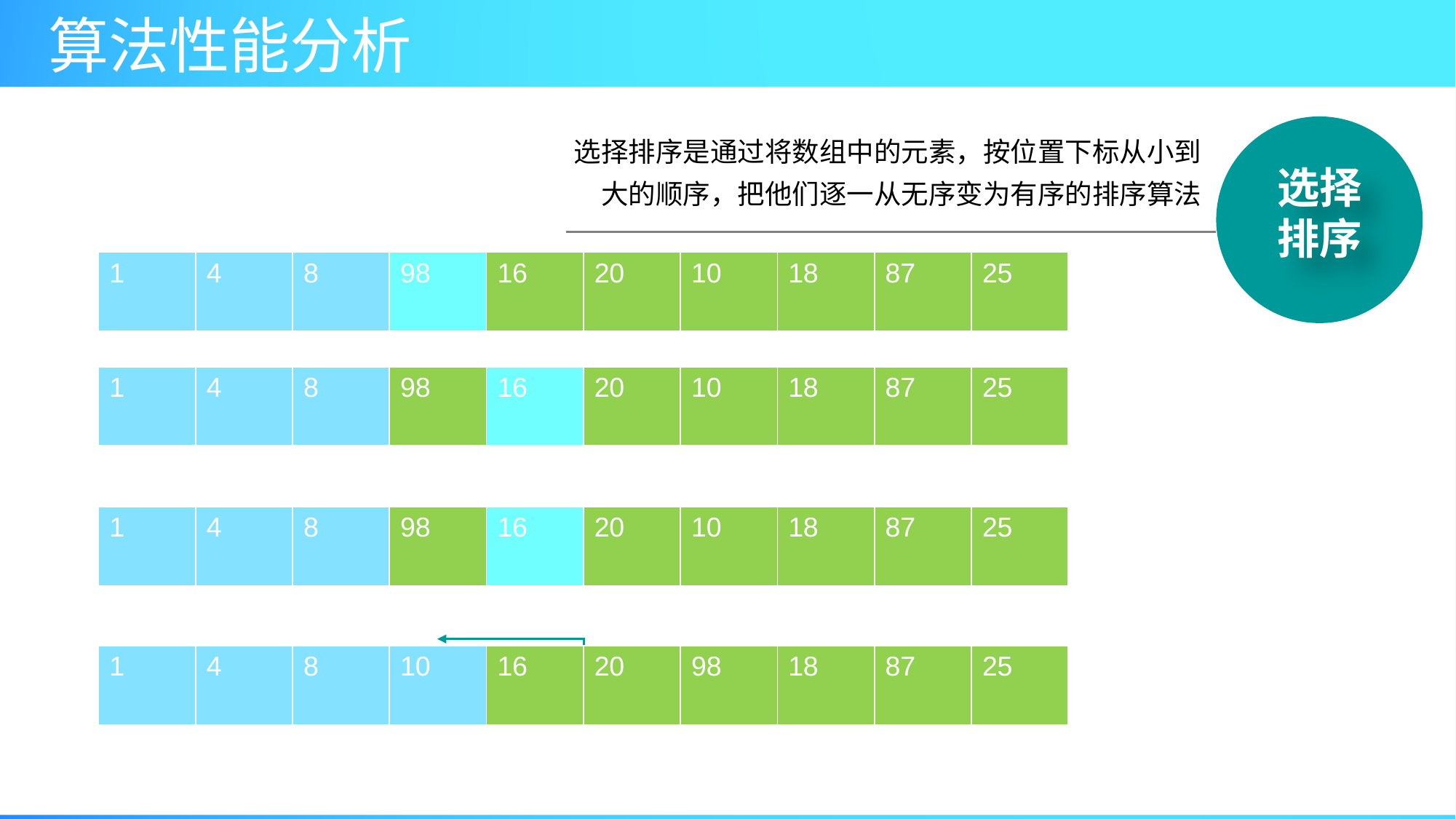

选择排序
选择排序是通过将数组中的元素，按位置下标从小到大的顺序，把他们逐一从无序变为有序的排序算法
| 1 | 4 | 8 | 98 | 16 | 20 | 10 | 18 | 87 | 25 |
| --- | --- | --- | --- | --- | --- | --- | --- | --- | --- |
| 1 | 4 | 8 | 98 | 16 | 20 | 10 | 18 | 87 | 25 |
| --- | --- | --- | --- | --- | --- | --- | --- | --- | --- |
| 1 | 4 | 8 | 98 | 16 | 20 | 10 | 18 | 87 | 25 |
| --- | --- | --- | --- | --- | --- | --- | --- | --- | --- |
| 1 | 4 | 8 | 10 | 16 | 20 | 98 | 18 | 87 | 25 |
| --- | --- | --- | --- | --- | --- | --- | --- | --- | --- |
| 1 | 5 | 8 | 98 | 16 | 20 | 10 | 18 | 87 | 25 |
| --- | --- | --- | --- | --- | --- | --- | --- | --- | --- |